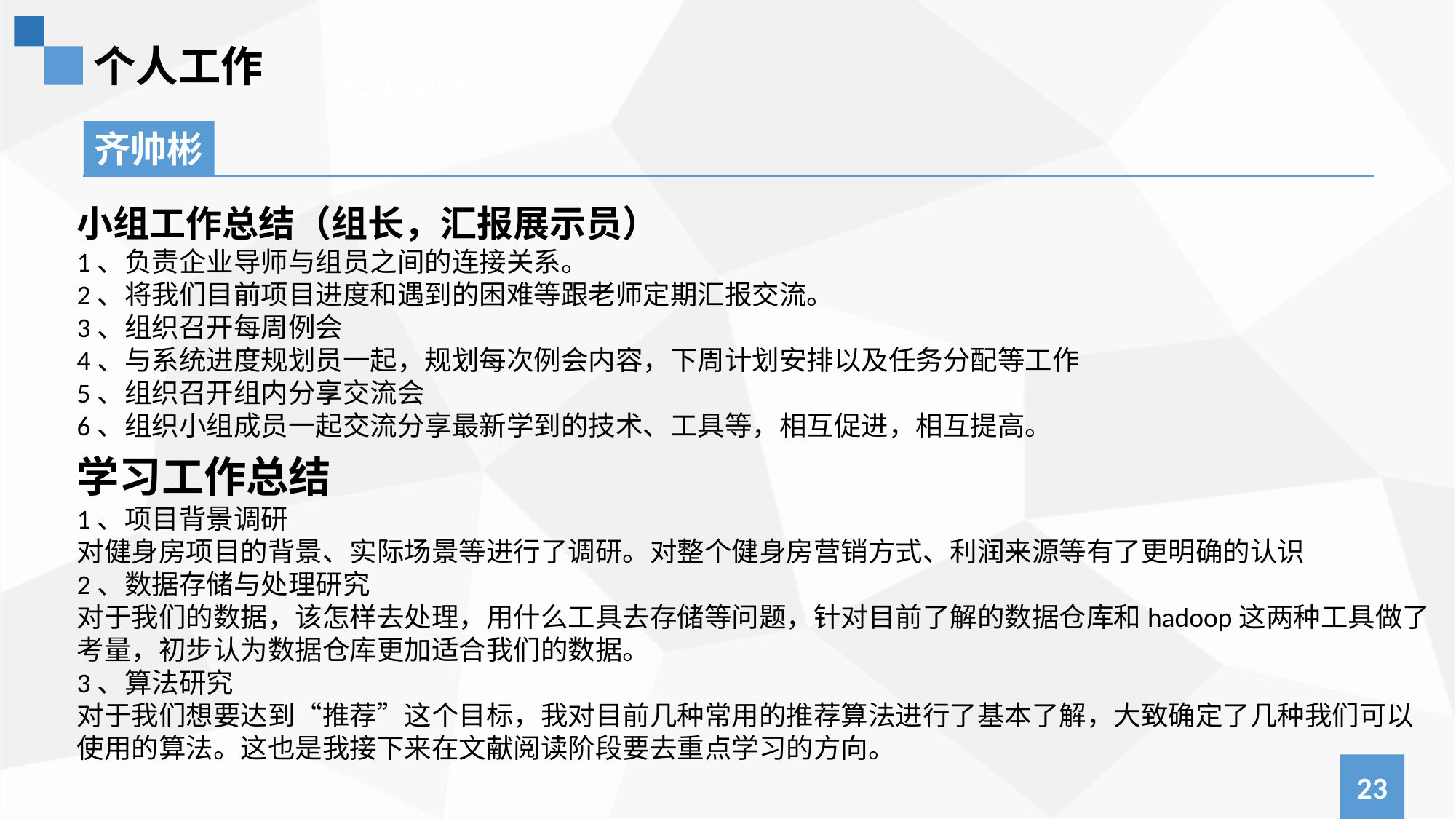

个人工作
奖惩制度
齐帅彬
小组工作总结（组长，汇报展示员）
1、负责企业导师与组员之间的连接关系。
2、将我们目前项目进度和遇到的困难等跟老师定期汇报交流。
3、组织召开每周例会
4、与系统进度规划员一起，规划每次例会内容，下周计划安排以及任务分配等工作
5、组织召开组内分享交流会
6、组织小组成员一起交流分享最新学到的技术、工具等，相互促进，相互提高。

学习工作总结
1、项目背景调研
对健身房项目的背景、实际场景等进行了调研。对整个健身房营销方式、利润来源等有了更明确的认识
2、数据存储与处理研究
对于我们的数据，该怎样去处理，用什么工具去存储等问题，针对目前了解的数据仓库和hadoop这两种工具做了考量，初步认为数据仓库更加适合我们的数据。
3、算法研究
对于我们想要达到“推荐”这个目标，我对目前几种常用的推荐算法进行了基本了解，大致确定了几种我们可以使用的算法。这也是我接下来在文献阅读阶段要去重点学习的方向。
23